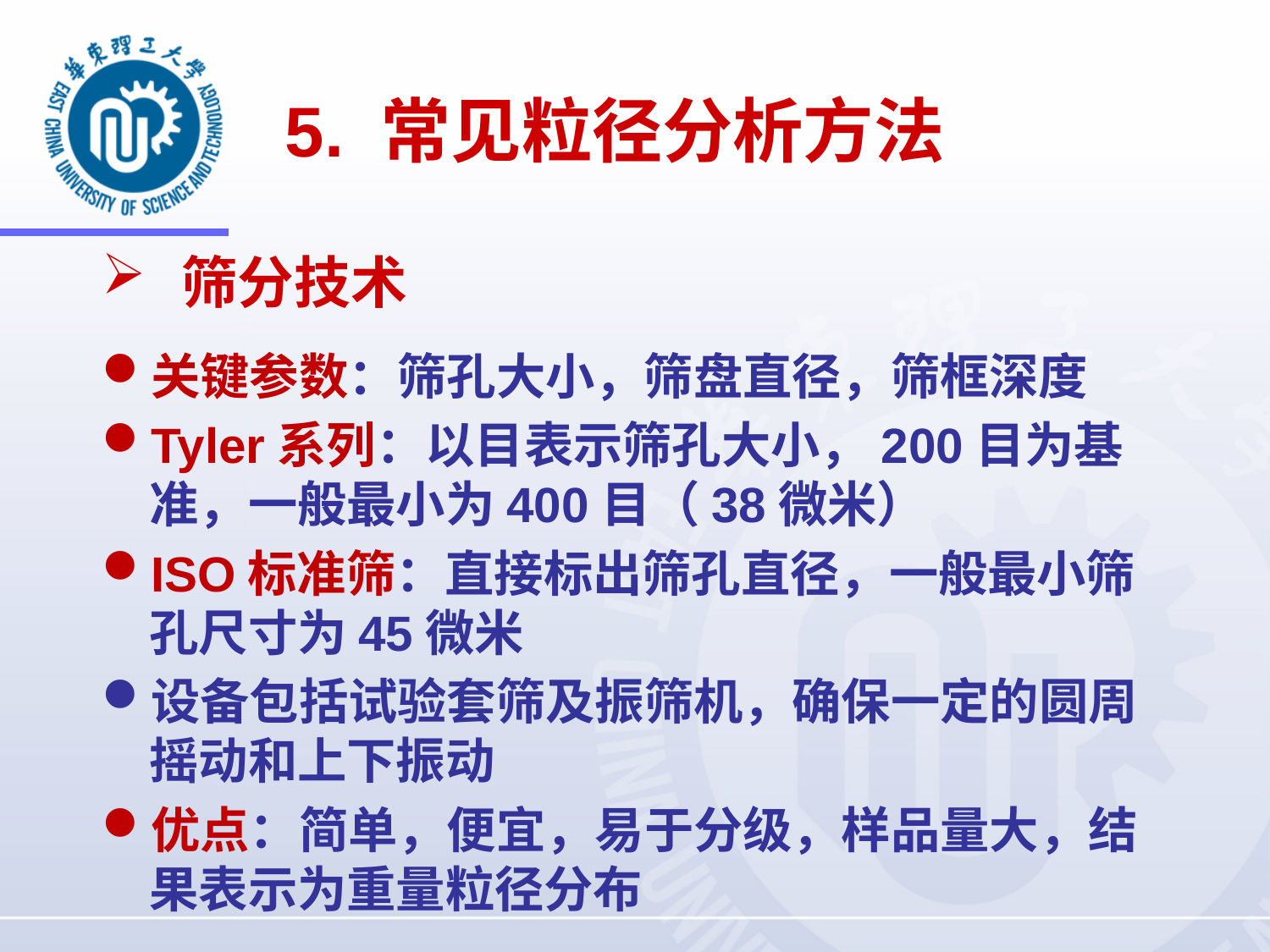

5. 常见粒径分析方法
# 筛分技术
关键参数：筛孔大小，筛盘直径，筛框深度
Tyler系列：以目表示筛孔大小，200目为基准，一般最小为400目（38微米）
ISO标准筛：直接标出筛孔直径，一般最小筛孔尺寸为45微米
设备包括试验套筛及振筛机，确保一定的圆周摇动和上下振动
优点：简单，便宜，易于分级，样品量大，结果表示为重量粒径分布